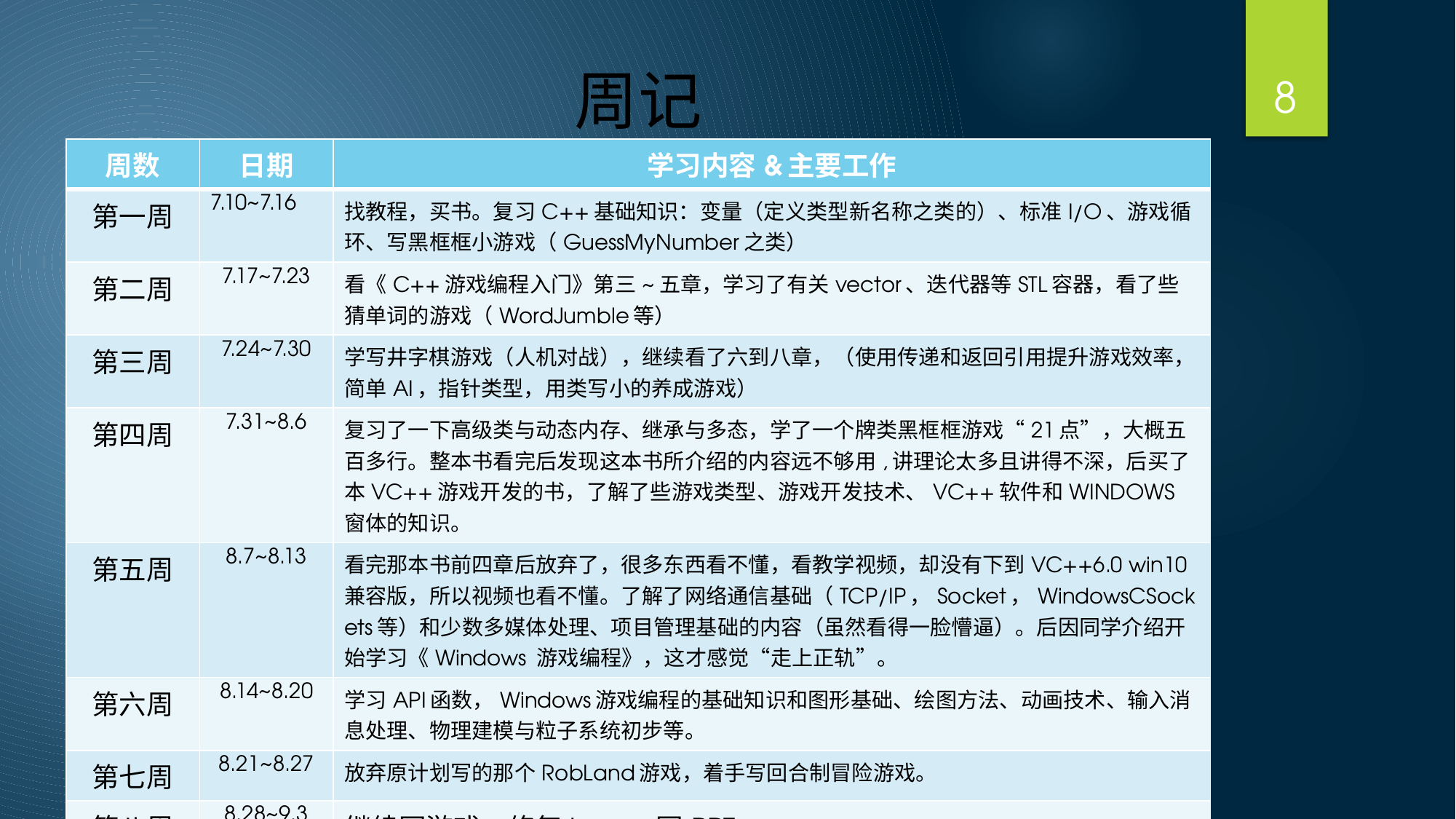

8
# 周记
| 周数 | 日期 | 学习内容&主要工作 |
| --- | --- | --- |
| 第一周 | 7.10~7.16 | 找教程，买书。复习C++基础知识：变量（定义类型新名称之类的）、标准I/O、游戏循环、写黑框框小游戏（GuessMyNumber之类） |
| 第二周 | 7.17~7.23 | 看《C++游戏编程入门》第三~五章，学习了有关vector、迭代器等STL容器，看了些猜单词的游戏（WordJumble等） |
| 第三周 | 7.24~7.30 | 学写井字棋游戏（人机对战），继续看了六到八章，（使用传递和返回引用提升游戏效率，简单AI，指针类型，用类写小的养成游戏） |
| 第四周 | 7.31~8.6 | 复习了一下高级类与动态内存、继承与多态，学了一个牌类黑框框游戏“21点”，大概五百多行。整本书看完后发现这本书所介绍的内容远不够用,讲理论太多且讲得不深，后买了本VC++游戏开发的书，了解了些游戏类型、游戏开发技术、VC++软件和WINDOWS窗体的知识。 |
| 第五周 | 8.7~8.13 | 看完那本书前四章后放弃了，很多东西看不懂，看教学视频，却没有下到VC++6.0 win10兼容版，所以视频也看不懂。了解了网络通信基础（TCP/IP，Socket，WindowsCSockets等）和少数多媒体处理、项目管理基础的内容（虽然看得一脸懵逼）。后因同学介绍开始学习《Windows 游戏编程》，这才感觉“走上正轨”。 |
| 第六周 | 8.14~8.20 | 学习API函数，Windows游戏编程的基础知识和图形基础、绘图方法、动画技术、输入消息处理、物理建模与粒子系统初步等。 |
| 第七周 | 8.21~8.27 | 放弃原计划写的那个RobLand游戏，着手写回合制冒险游戏。 |
| 第八周 | 8.28~9.3 | 继续写游戏，修复bug，写PPT。 |